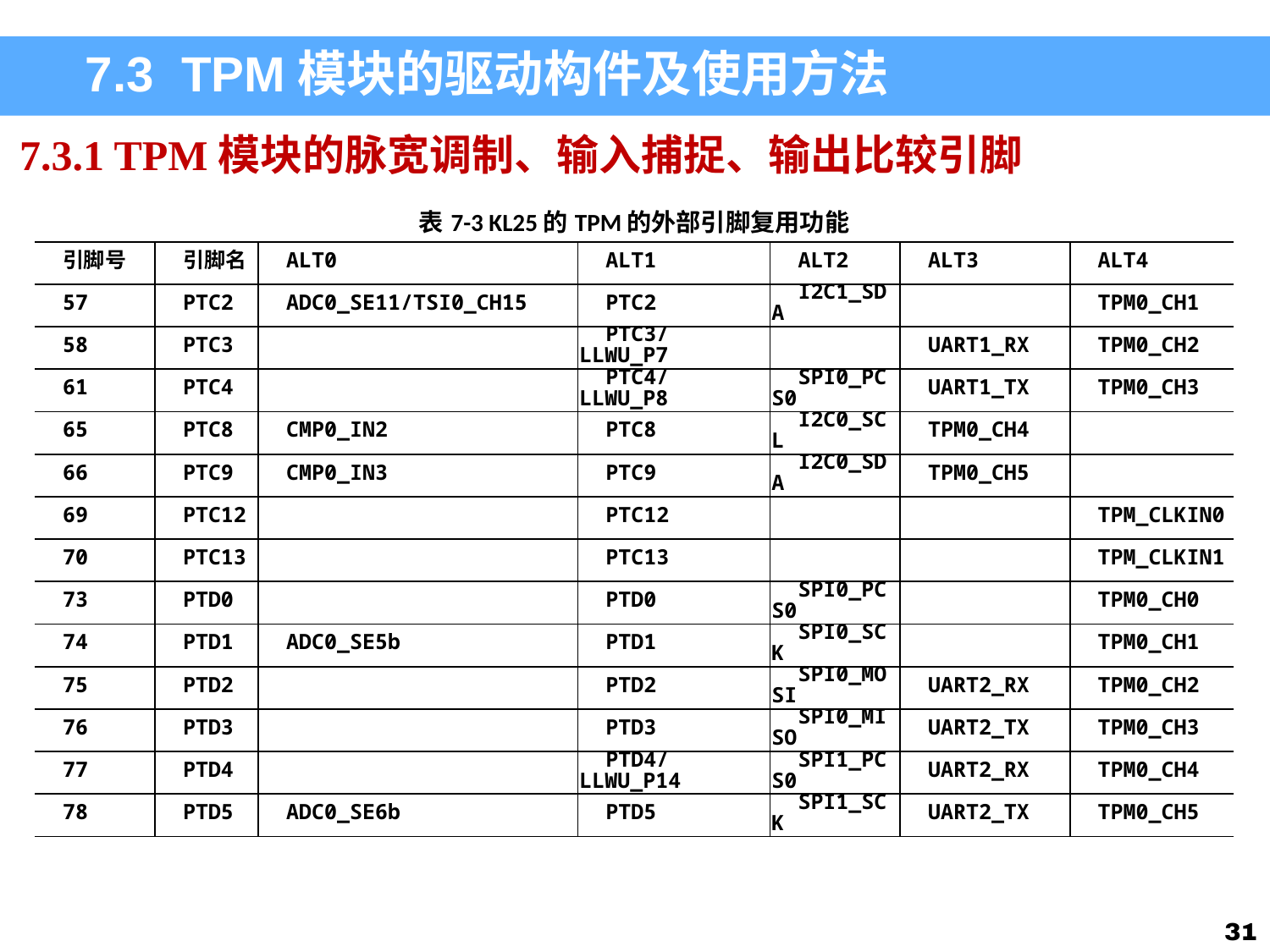

7.3  TPM模块的驱动构件及使用方法
7.3.1 TPM模块的脉宽调制、输入捕捉、输出比较引脚
| 表7-3 KL25的TPM的外部引脚复用功能 |  |  |  |  |  |  |
| --- | --- | --- | --- | --- | --- | --- |
| 引脚号 | 引脚名 | ALT0 | ALT1 | ALT2 | ALT3 | ALT4 |
| 57 | PTC2 | ADC0\_SE11/TSI0\_CH15 | PTC2 | I2C1\_SDA |  | TPM0\_CH1 |
| 58 | PTC3 |  | PTC3/ LLWU\_P7 |  | UART1\_RX | TPM0\_CH2 |
| 61 | PTC4 |  | PTC4/ LLWU\_P8 | SPI0\_PCS0 | UART1\_TX | TPM0\_CH3 |
| 65 | PTC8 | CMP0\_IN2 | PTC8 | I2C0\_SCL | TPM0\_CH4 |  |
| 66 | PTC9 | CMP0\_IN3 | PTC9 | I2C0\_SDA | TPM0\_CH5 |  |
| 69 | PTC12 |  | PTC12 |  |  | TPM\_CLKIN0 |
| 70 | PTC13 |  | PTC13 |  |  | TPM\_CLKIN1 |
| 73 | PTD0 |  | PTD0 | SPI0\_PCS0 |  | TPM0\_CH0 |
| 74 | PTD1 | ADC0\_SE5b | PTD1 | SPI0\_SCK |  | TPM0\_CH1 |
| 75 | PTD2 |  | PTD2 | SPI0\_MOSI | UART2\_RX | TPM0\_CH2 |
| 76 | PTD3 |  | PTD3 | SPI0\_MISO | UART2\_TX | TPM0\_CH3 |
| 77 | PTD4 |  | PTD4/ LLWU\_P14 | SPI1\_PCS0 | UART2\_RX | TPM0\_CH4 |
| 78 | PTD5 | ADC0\_SE6b | PTD5 | SPI1\_SCK | UART2\_TX | TPM0\_CH5 |
31